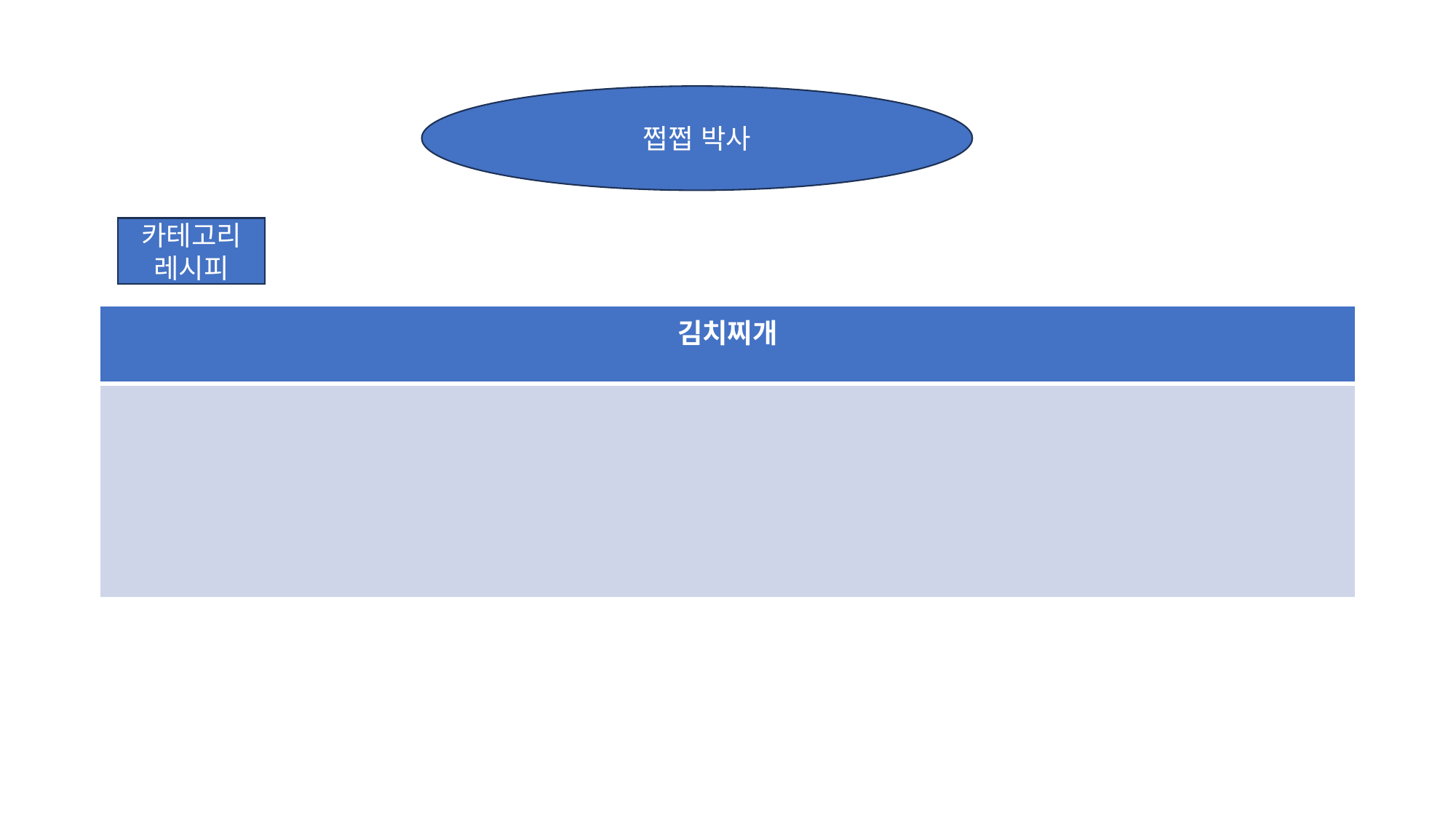

#
쩝쩝 박사
카테고리
레시피
| 김치찌개 |
| --- |
|  |